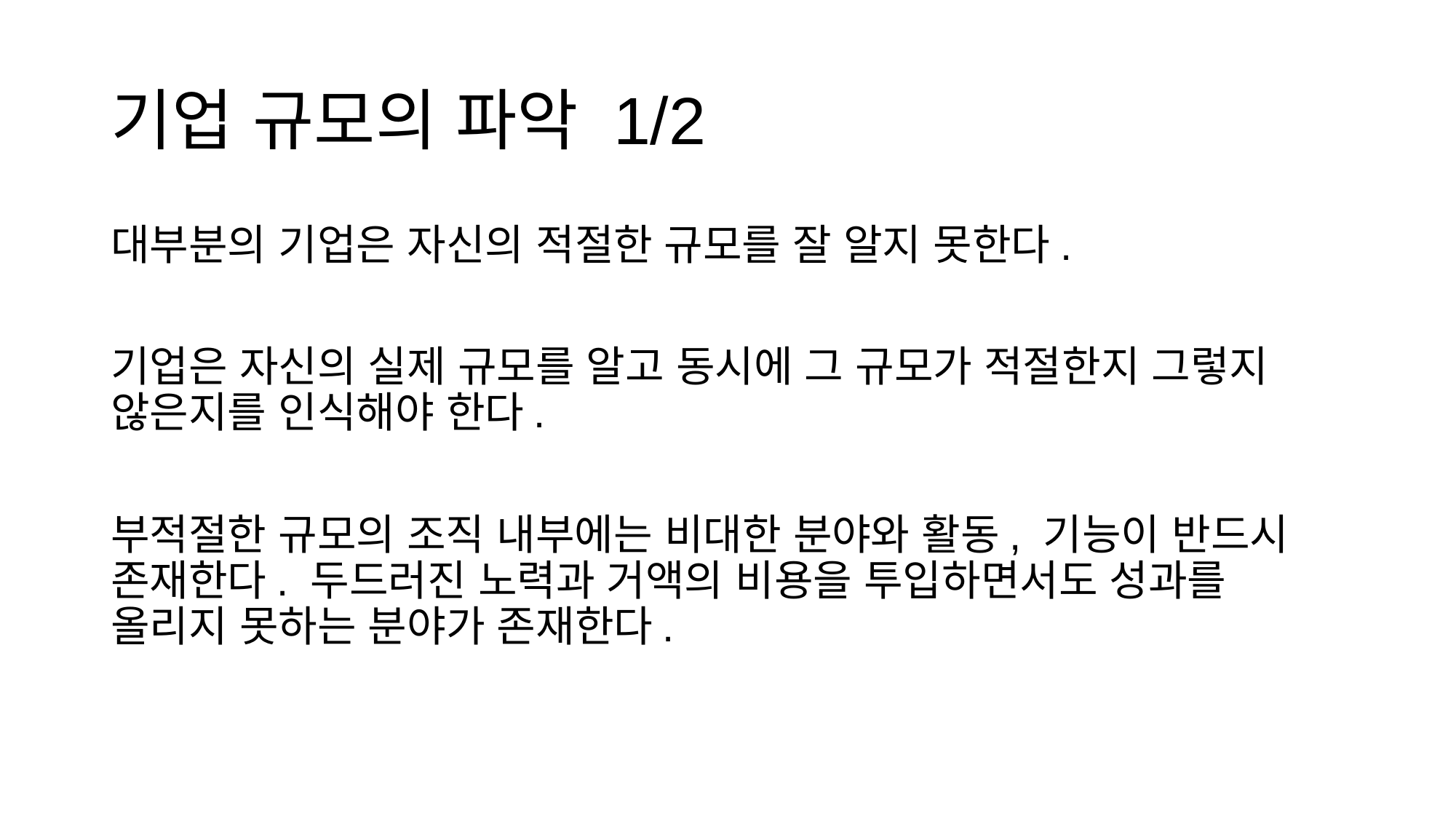

# 기업 규모의 파악 1/2
대부분의 기업은 자신의 적절한 규모를 잘 알지 못한다.

기업은 자신의 실제 규모를 알고 동시에 그 규모가 적절한지 그렇지 않은지를 인식해야 한다.

부적절한 규모의 조직 내부에는 비대한 분야와 활동, 기능이 반드시 존재한다. 두드러진 노력과 거액의 비용을 투입하면서도 성과를 올리지 못하는 분야가 존재한다.